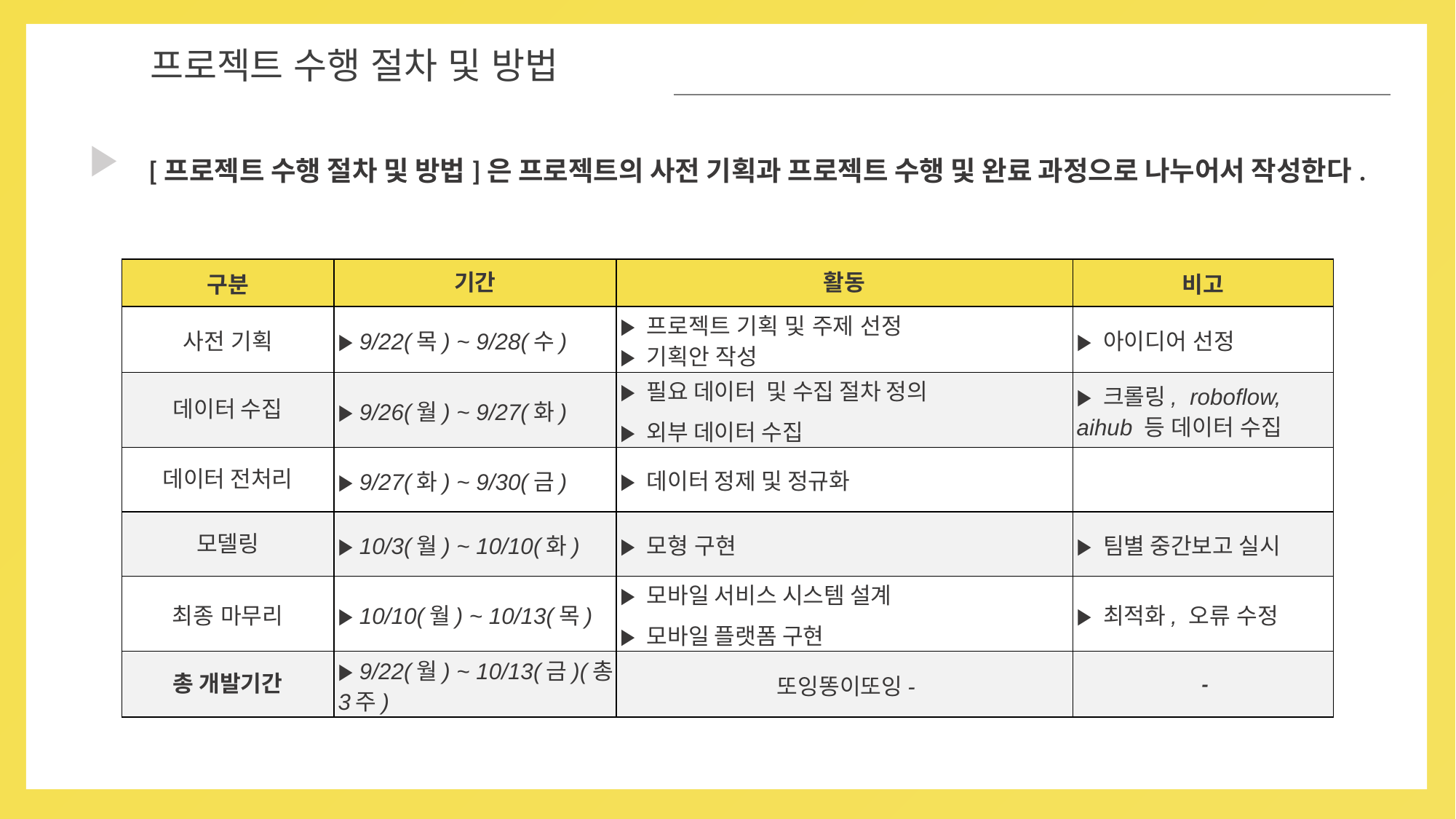

03

프로젝트 수행 절차 및 방법
▶
[프로젝트 수행 절차 및 방법]은 프로젝트의 사전 기획과 프로젝트 수행 및 완료 과정으로 나누어서 작성한다.
| 구분 | 기간 | 활동 | 비고 |
| --- | --- | --- | --- |
| 사전 기획 | ▶ 9/22(목) ~ 9/28(수) | ▶ 프로젝트 기획 및 주제 선정 ▶ 기획안 작성 | ▶ 아이디어 선정 |
| 데이터 수집 | ▶ 9/26(월) ~ 9/27(화) | ▶ 필요 데이터 및 수집 절차 정의 ▶ 외부 데이터 수집 | ▶ 크롤링, roboflow, aihub 등 데이터 수집 |
| 데이터 전처리 | ▶ 9/27(화) ~ 9/30(금) | ▶ 데이터 정제 및 정규화 |  |
| 모델링 | ▶ 10/3(월) ~ 10/10(화) | ▶ 모형 구현 | ▶ 팀별 중간보고 실시 |
| 최종 마무리 | ▶ 10/10(월) ~ 10/13(목) | ▶ 모바일 서비스 시스템 설계 ▶ 모바일 플랫폼 구현 | ▶ 최적화, 오류 수정 |
| 총 개발기간 | ▶ 9/22(월) ~ 10/13(금)(총 3주) | 또잉똥이또잉- | - |